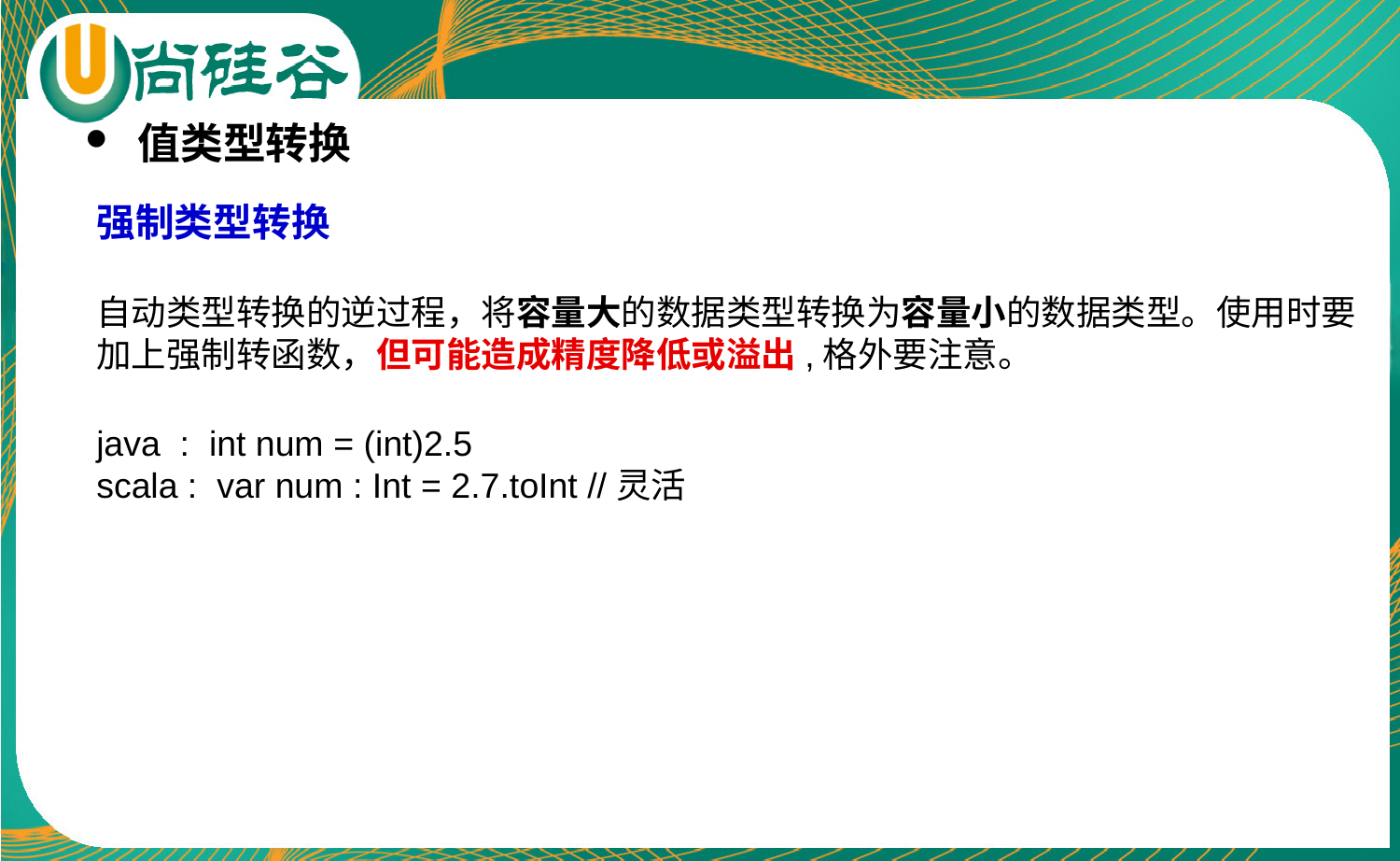

值类型转换
强制类型转换

自动类型转换的逆过程，将容量大的数据类型转换为容量小的数据类型。使用时要加上强制转函数，但可能造成精度降低或溢出,格外要注意。

java  :  int num = (int)2.5
scala :  var num : Int = 2.7.toInt //灵活